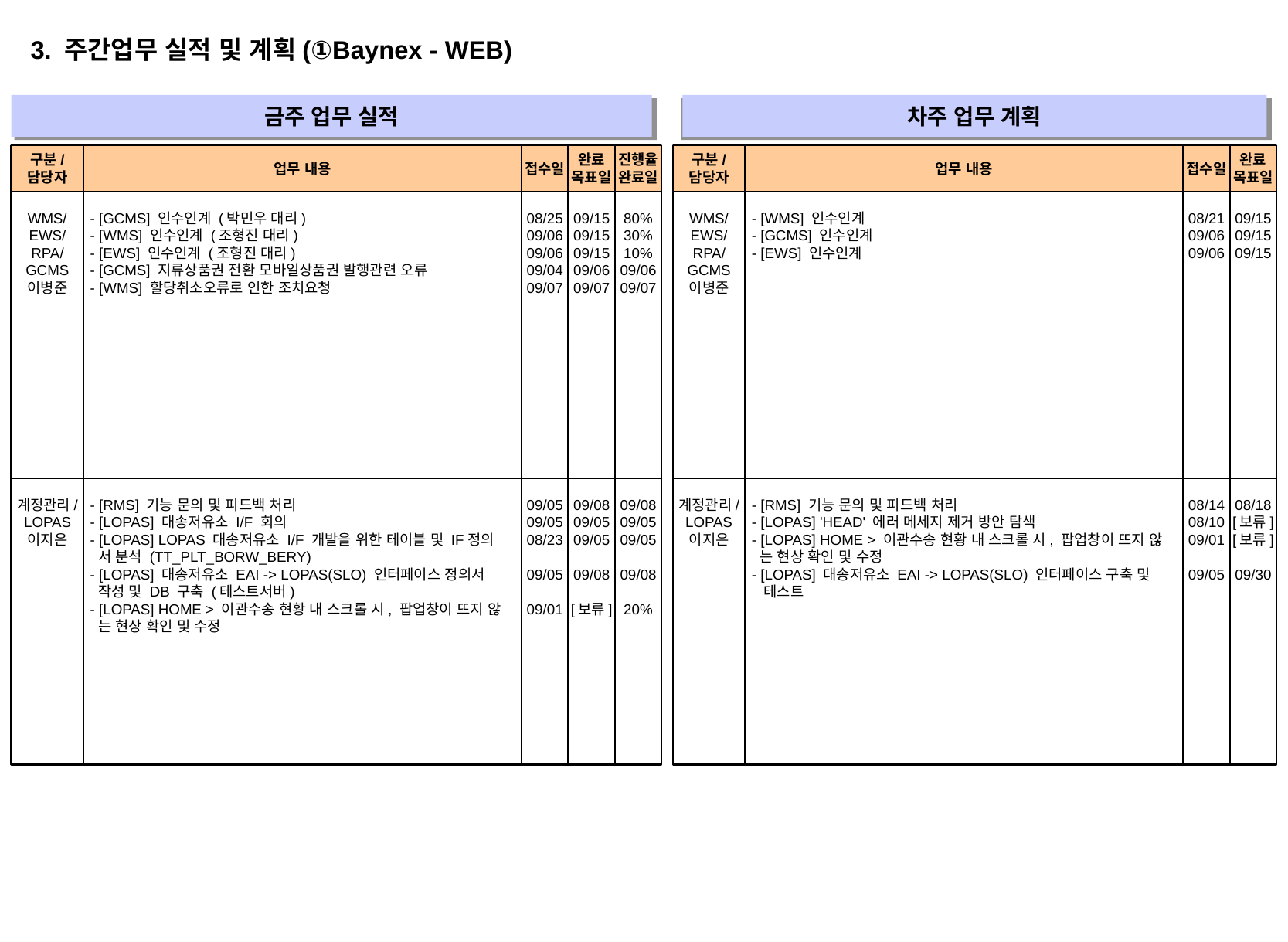

3. 주간업무 실적 및 계획(①Baynex - WEB)
금주 업무 실적
차주 업무 계획
" "
" "
구분/
담당자
업무 내용
접수일
완료
목표일
진행율
완료일
구분/
담당자
업무 내용
접수일
완료
목표일
WMS/
EWS/
RPA/
GCMS
이병준

- [GCMS] 인수인계 (박민우 대리)
- [WMS] 인수인계 (조형진 대리)
- [EWS] 인수인계 (조형진 대리)
- [GCMS] 지류상품권 전환 모바일상품권 발행관련 오류
- [WMS] 할당취소오류로 인한 조치요청
08/25
09/06
09/06
09/04
09/07
09/15
09/15
09/15
09/06
09/07
80%
30%
10%
09/06
09/07
WMS/
EWS/
RPA/
GCMS
이병준

- [WMS] 인수인계
- [GCMS] 인수인계
- [EWS] 인수인계
08/21
09/06
09/06
09/15
09/15
09/15
계정관리/
LOPAS
이지은

- [RMS] 기능 문의 및 피드백 처리
- [LOPAS] 대송저유소 I/F 회의
- [LOPAS] LOPAS 대송저유소 I/F 개발을 위한 테이블 및 IF정의
  서 분석 (TT_PLT_BORW_BERY)
- [LOPAS] 대송저유소 EAI -> LOPAS(SLO) 인터페이스 정의서
  작성 및 DB 구축 (테스트서버)
- [LOPAS] HOME > 이관수송 현황 내 스크롤 시, 팝업창이 뜨지 않
  는 현상 확인 및 수정
09/05
09/05
08/23
09/05
09/01
09/08
09/05
09/05
09/08
[보류]
09/08
09/05
09/05
09/08
20%
계정관리/
LOPAS
이지은

- [RMS] 기능 문의 및 피드백 처리
- [LOPAS] 'HEAD' 에러 메세지 제거 방안 탐색
- [LOPAS] HOME > 이관수송 현황 내 스크롤 시, 팝업창이 뜨지 않
  는 현상 확인 및 수정
- [LOPAS] 대송저유소 EAI -> LOPAS(SLO) 인터페이스 구축 및
   테스트
08/14
08/10
09/01
09/05
08/18
[보류]
[보류]
09/30